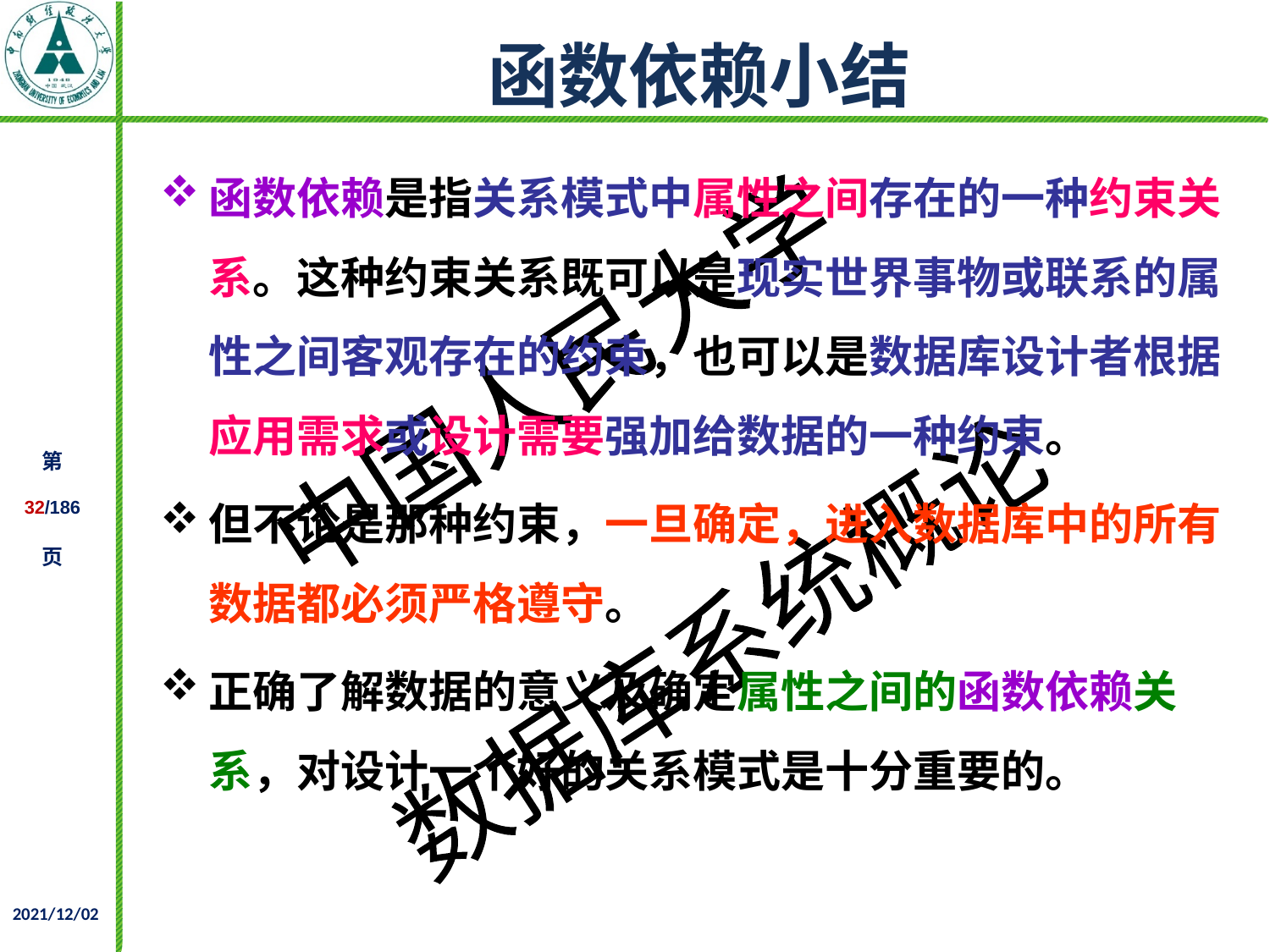

# 函数依赖小结
函数依赖是指关系模式中属性之间存在的一种约束关系。这种约束关系既可以是现实世界事物或联系的属性之间客观存在的约束，也可以是数据库设计者根据应用需求或设计需要强加给数据的一种约束。
但不论是那种约束，一旦确定，进入数据库中的所有数据都必须严格遵守。
正确了解数据的意义及确定属性之间的函数依赖关系，对设计一个好的关系模式是十分重要的。
2021/12/02